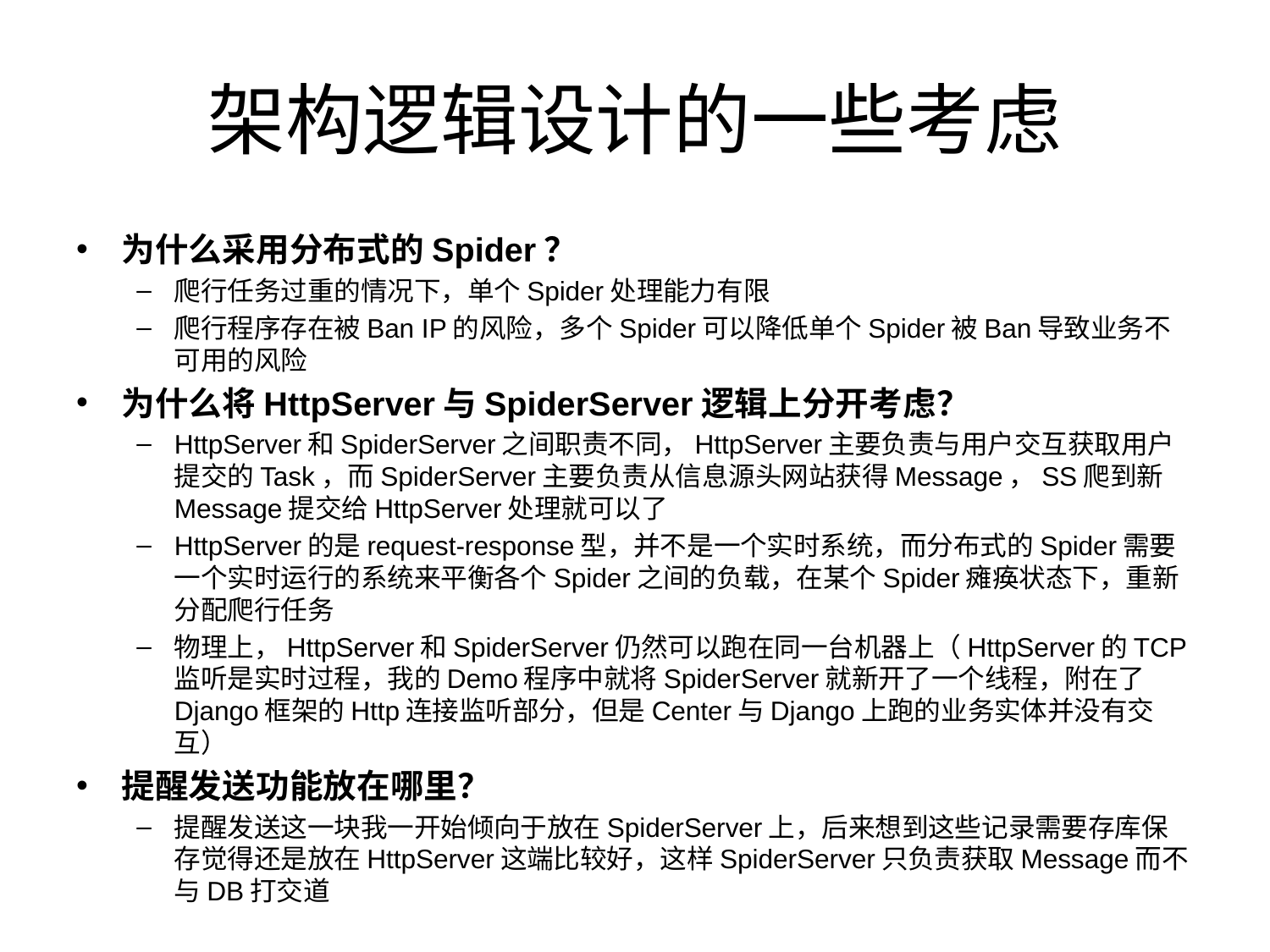

# 架构逻辑设计的一些考虑
为什么采用分布式的Spider？
爬行任务过重的情况下，单个Spider处理能力有限
爬行程序存在被Ban IP的风险，多个Spider可以降低单个Spider被Ban导致业务不可用的风险
为什么将HttpServer与SpiderServer逻辑上分开考虑？
HttpServer和SpiderServer之间职责不同，HttpServer主要负责与用户交互获取用户提交的Task，而SpiderServer主要负责从信息源头网站获得Message，SS爬到新Message提交给HttpServer处理就可以了
HttpServer的是request-response型，并不是一个实时系统，而分布式的Spider需要一个实时运行的系统来平衡各个Spider之间的负载，在某个Spider瘫痪状态下，重新分配爬行任务
物理上，HttpServer和SpiderServer仍然可以跑在同一台机器上（HttpServer的TCP监听是实时过程，我的Demo程序中就将SpiderServer就新开了一个线程，附在了Django框架的Http连接监听部分，但是Center与Django上跑的业务实体并没有交互）
提醒发送功能放在哪里？
提醒发送这一块我一开始倾向于放在SpiderServer上，后来想到这些记录需要存库保存觉得还是放在HttpServer这端比较好，这样SpiderServer只负责获取Message而不与DB打交道